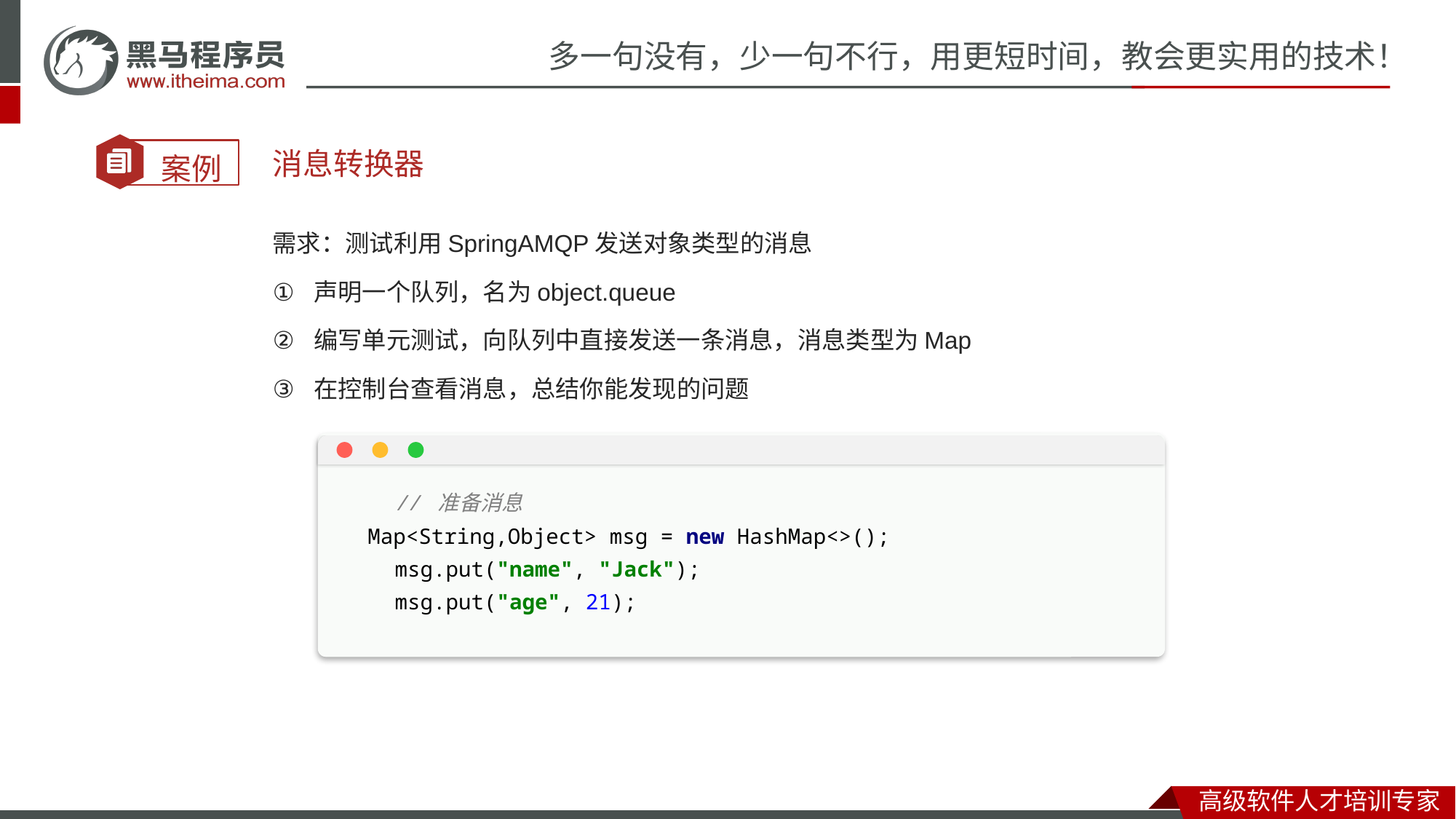

消息转换器
需求：测试利用SpringAMQP发送对象类型的消息
声明一个队列，名为object.queue
编写单元测试，向队列中直接发送一条消息，消息类型为Map
在控制台查看消息，总结你能发现的问题

    // 准备消息
    Map<String,Object> msg = new HashMap<>();
    msg.put("name", "Jack");
    msg.put("age", 21);